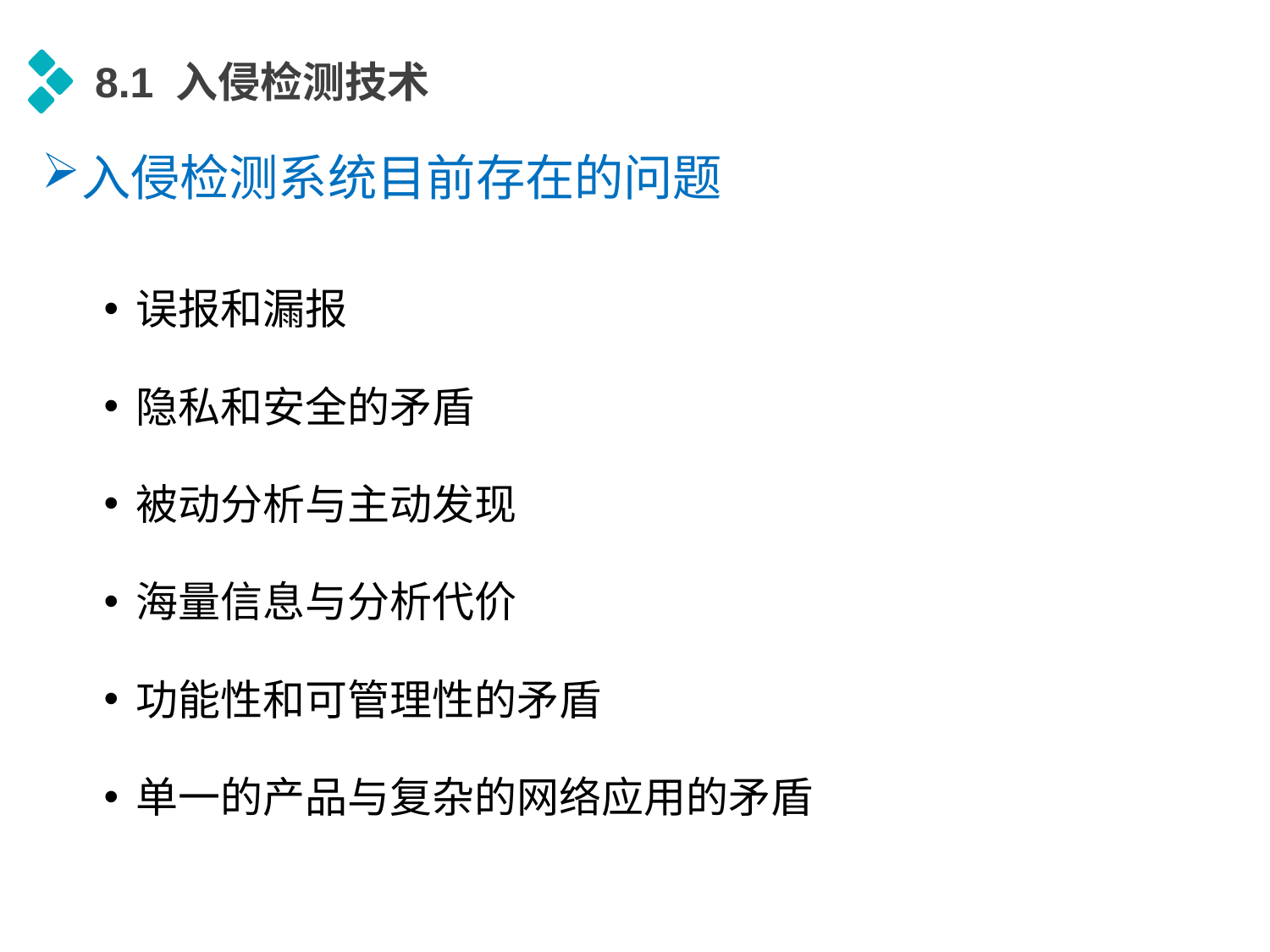

8.1 入侵检测技术

入侵检测系统目前存在的问题
误报和漏报
隐私和安全的矛盾
被动分析与主动发现
海量信息与分析代价
功能性和可管理性的矛盾
单一的产品与复杂的网络应用的矛盾